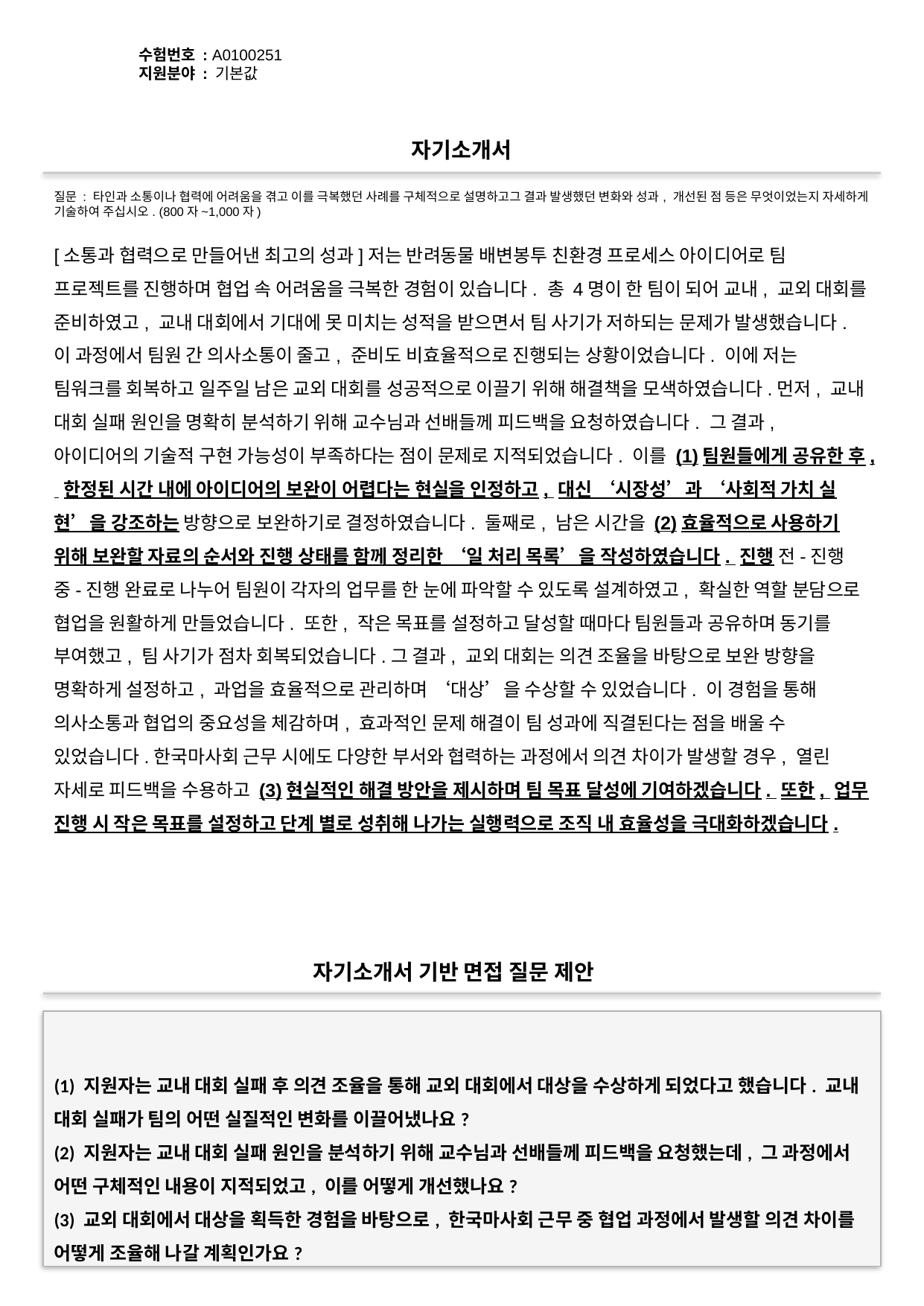

수험번호 : A0100251
지원분야 : 기본값
#

자기소개서

질문 : 타인과 소통이나 협력에 어려움을 겪고 이를 극복했던 사례를 구체적으로 설명하고그 결과 발생했던 변화와 성과, 개선된 점 등은 무엇이었는지 자세하게 기술하여 주십시오. (800자~1,000자)

[소통과 협력으로 만들어낸 최고의 성과]저는 반려동물 배변봉투 친환경 프로세스 아이디어로 팀 프로젝트를 진행하며 협업 속 어려움을 극복한 경험이 있습니다. 총 4명이 한 팀이 되어 교내, 교외 대회를 준비하였고, 교내 대회에서 기대에 못 미치는 성적을 받으면서 팀 사기가 저하되는 문제가 발생했습니다. 이 과정에서 팀원 간 의사소통이 줄고, 준비도 비효율적으로 진행되는 상황이었습니다. 이에 저는 팀워크를 회복하고 일주일 남은 교외 대회를 성공적으로 이끌기 위해 해결책을 모색하였습니다.먼저, 교내 대회 실패 원인을 명확히 분석하기 위해 교수님과 선배들께 피드백을 요청하였습니다. 그 결과, 아이디어의 기술적 구현 가능성이 부족하다는 점이 문제로 지적되었습니다. 이를 (1)팀원들에게 공유한 후, 한정된 시간 내에 아이디어의 보완이 어렵다는 현실을 인정하고, 대신 ‘시장성’과 ‘사회적 가치 실현’을 강조하는 방향으로 보완하기로 결정하였습니다. 둘째로, 남은 시간을 (2)효율적으로 사용하기 위해 보완할 자료의 순서와 진행 상태를 함께 정리한 ‘일 처리 목록’을 작성하였습니다. 진행 전-진행 중-진행 완료로 나누어 팀원이 각자의 업무를 한 눈에 파악할 수 있도록 설계하였고, 확실한 역할 분담으로 협업을 원활하게 만들었습니다. 또한, 작은 목표를 설정하고 달성할 때마다 팀원들과 공유하며 동기를 부여했고, 팀 사기가 점차 회복되었습니다.그 결과, 교외 대회는 의견 조율을 바탕으로 보완 방향을 명확하게 설정하고, 과업을 효율적으로 관리하며 ‘대상’을 수상할 수 있었습니다. 이 경험을 통해 의사소통과 협업의 중요성을 체감하며, 효과적인 문제 해결이 팀 성과에 직결된다는 점을 배울 수 있었습니다.한국마사회 근무 시에도 다양한 부서와 협력하는 과정에서 의견 차이가 발생할 경우, 열린 자세로 피드백을 수용하고 (3)현실적인 해결 방안을 제시하며 팀 목표 달성에 기여하겠습니다. 또한, 업무 진행 시 작은 목표를 설정하고 단계 별로 성취해 나가는 실행력으로 조직 내 효율성을 극대화하겠습니다.

자기소개서 기반 면접 질문 제안

(1) 지원자는 교내 대회 실패 후 의견 조율을 통해 교외 대회에서 대상을 수상하게 되었다고 했습니다. 교내 대회 실패가 팀의 어떤 실질적인 변화를 이끌어냈나요?
(2) 지원자는 교내 대회 실패 원인을 분석하기 위해 교수님과 선배들께 피드백을 요청했는데, 그 과정에서 어떤 구체적인 내용이 지적되었고, 이를 어떻게 개선했나요?
(3) 교외 대회에서 대상을 획득한 경험을 바탕으로, 한국마사회 근무 중 협업 과정에서 발생할 의견 차이를 어떻게 조율해 나갈 계획인가요?